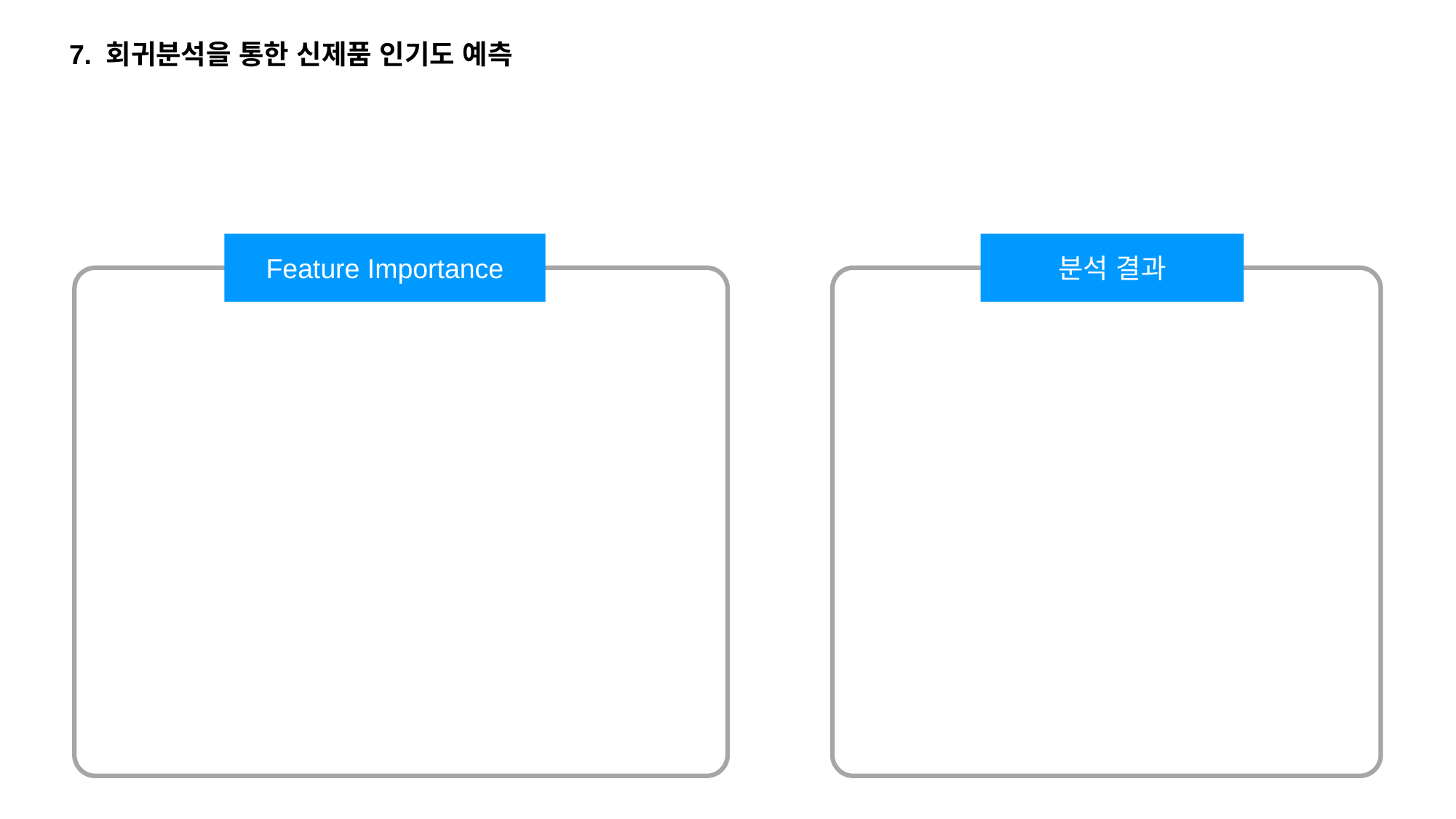

7. 회귀분석을 통한 신제품 인기도 예측
Feature Importance
분석 결과